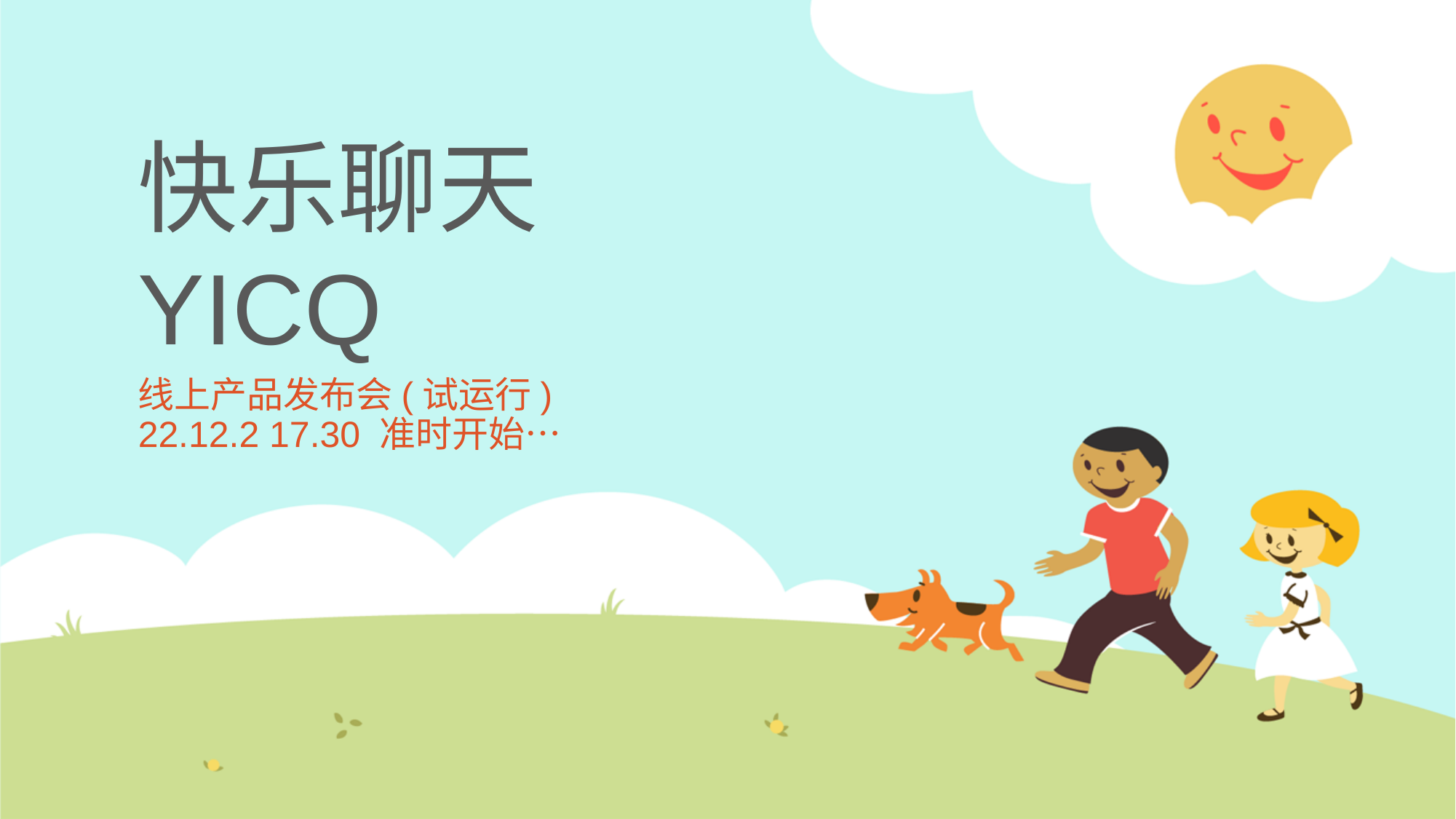

# 快乐聊天 YICQ
线上产品发布会(试运行)
22.12.2 17.30 准时开始…